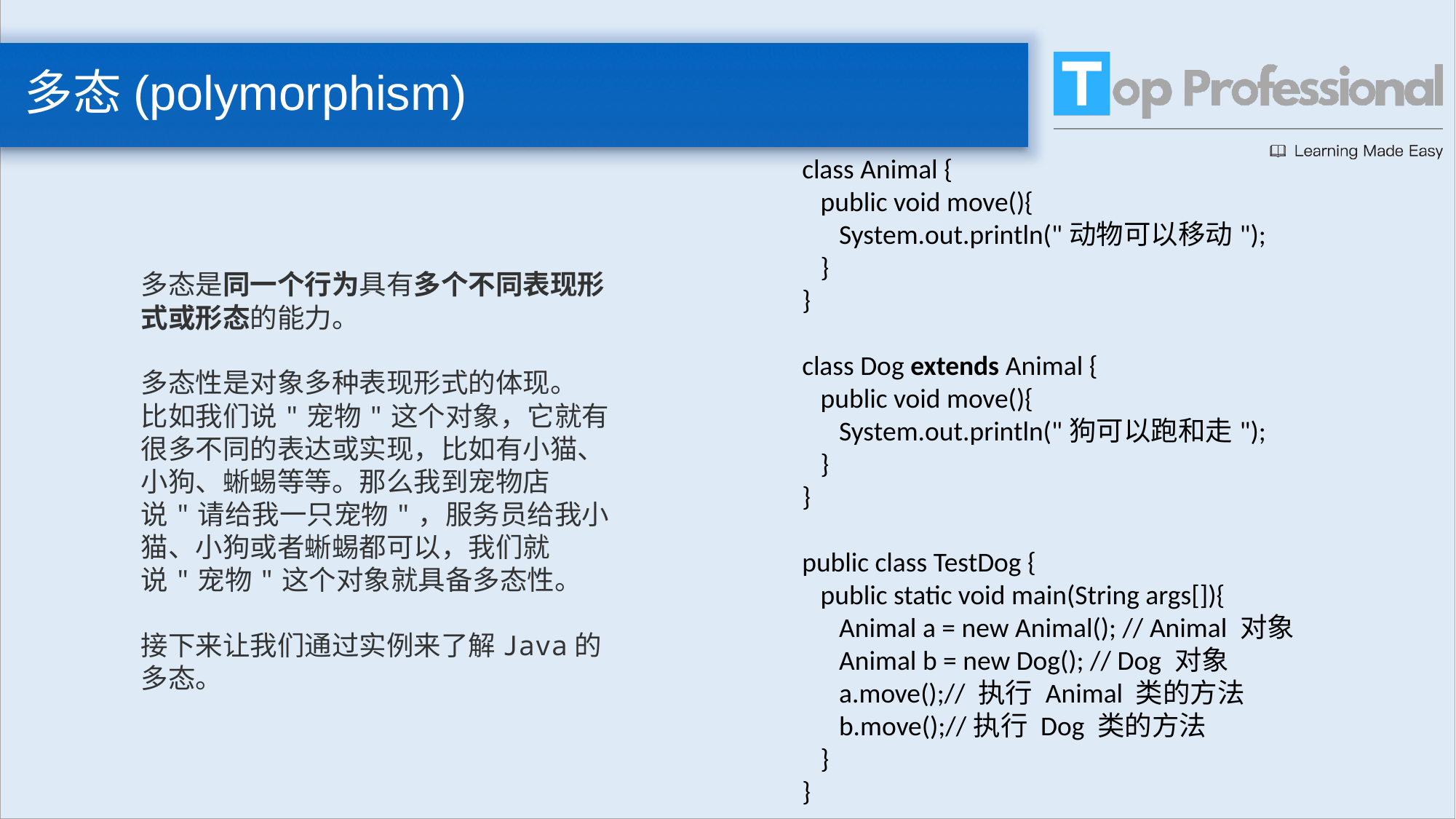

# 多态(polymorphism)
class Animal {
   public void move(){
      System.out.println("动物可以移动");
   }
}

class Dog extends Animal {
   public void move(){
      System.out.println("狗可以跑和走");
   }
}

public class TestDog {
   public static void main(String args[]){
      Animal a = new Animal(); // Animal 对象
      Animal b = new Dog(); // Dog 对象
      a.move();// 执行 Animal 类的方法
      b.move();//执行 Dog 类的方法
   }
}
多态是同一个行为具有多个不同表现形式或形态的能力。

多态性是对象多种表现形式的体现。
比如我们说"宠物"这个对象，它就有很多不同的表达或实现，比如有小猫、小狗、蜥蜴等等。那么我到宠物店说"请给我一只宠物"，服务员给我小猫、小狗或者蜥蜴都可以，我们就说"宠物"这个对象就具备多态性。

接下来让我们通过实例来了解Java的多态。